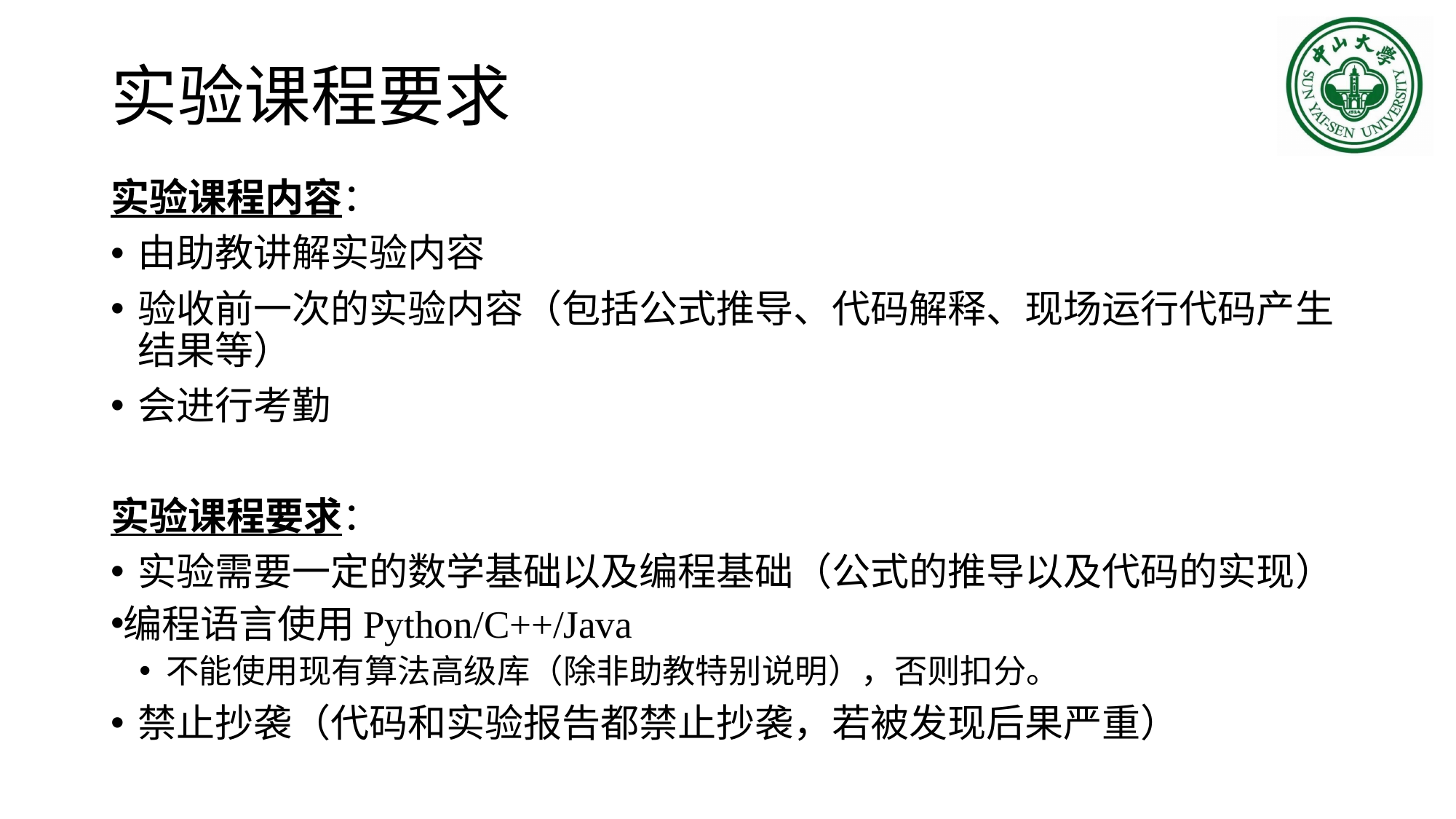

# 实验课程要求
实验课程内容：
由助教讲解实验内容
验收前一次的实验内容（包括公式推导、代码解释、现场运行代码产生结果等）
会进行考勤

实验课程要求：
实验需要一定的数学基础以及编程基础（公式的推导以及代码的实现）
编程语言使用Python/C++/Java
不能使用现有算法高级库（除非助教特别说明），否则扣分。
禁止抄袭（代码和实验报告都禁止抄袭，若被发现后果严重）